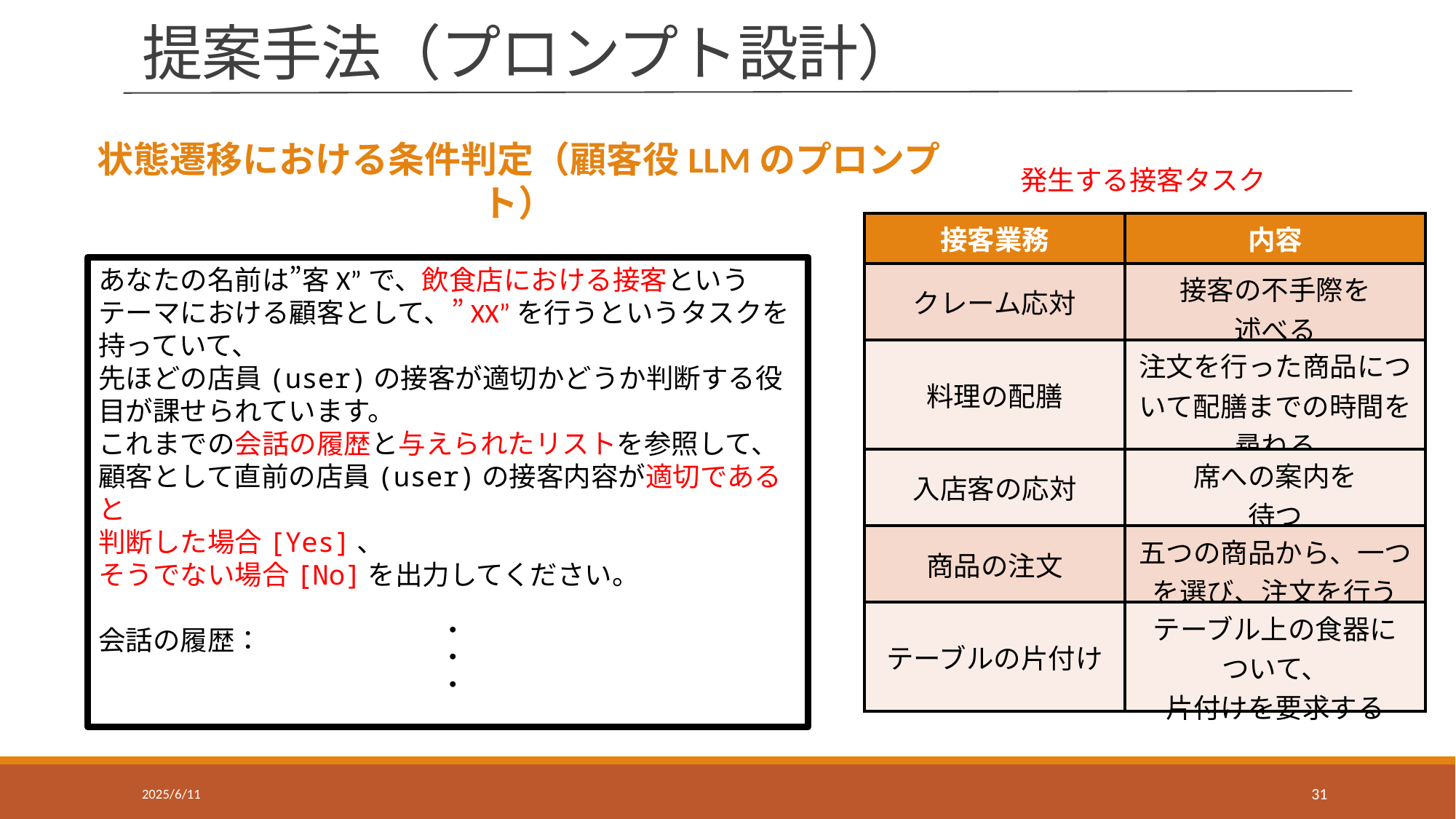

# 提案手法（プロンプト設計）
状態遷移における条件判定（顧客役LLMのプロンプト）
発生する接客タスク

| 接客業務 | 内容 |
| --- | --- |
| クレーム応対 | 接客の不手際を 述べる |
| 料理の配膳 | 注文を行った商品について配膳までの時間を尋ねる |
| 入店客の応対 | 席への案内を 待つ |
| 商品の注文 | 五つの商品から、一つを選び、注文を行う |
| テーブルの片付け | テーブル上の食器に ついて、 片付けを要求する |
あなたの名前は”客X”で、飲食店における接客というテーマにおける顧客として、”XX”を行うというタスクを持っていて、
先ほどの店員(user)の接客が適切かどうか判断する役目が課せられています。
これまでの会話の履歴と与えられたリストを参照して、
顧客として直前の店員(user)の接客内容が適切であると
判断した場合[Yes]、
そうでない場合[No]を出力してください。

会話の履歴：

・・・
2025/6/11
31